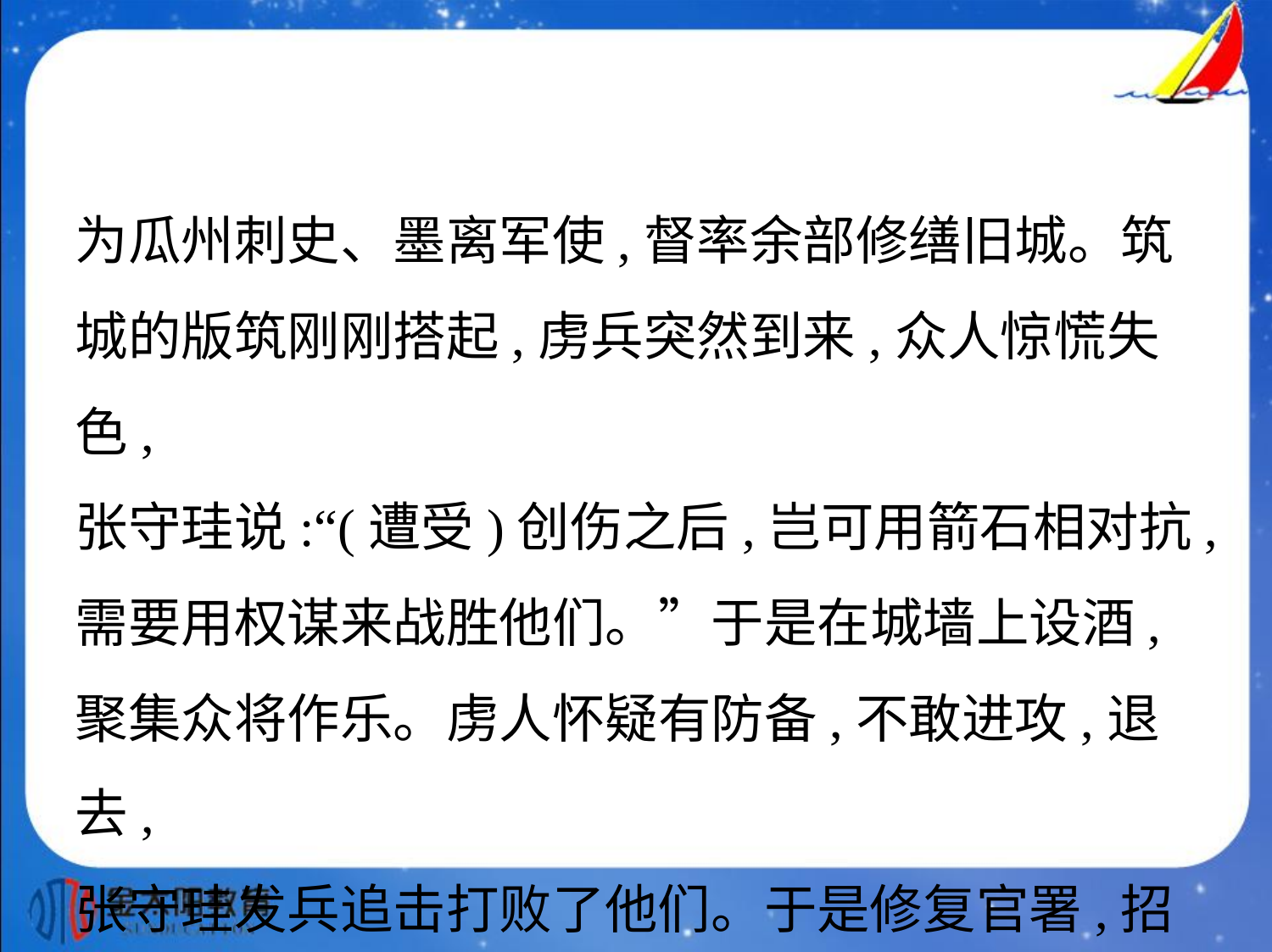

为瓜州刺史、墨离军使,督率余部修缮旧城。筑
城的版筑刚刚搭起,虏兵突然到来,众人惊慌失色,
张守珪说:“(遭受)创伤之后,岂可用箭石相对抗,
需要用权谋来战胜他们。”于是在城墙上设酒,
聚集众将作乐。虏人怀疑有防备,不敢进攻,退去,
张守珪发兵追击打败了他们。于是修复官署,招
抚流散的百姓令他们回复旧业。朝廷有诏在瓜